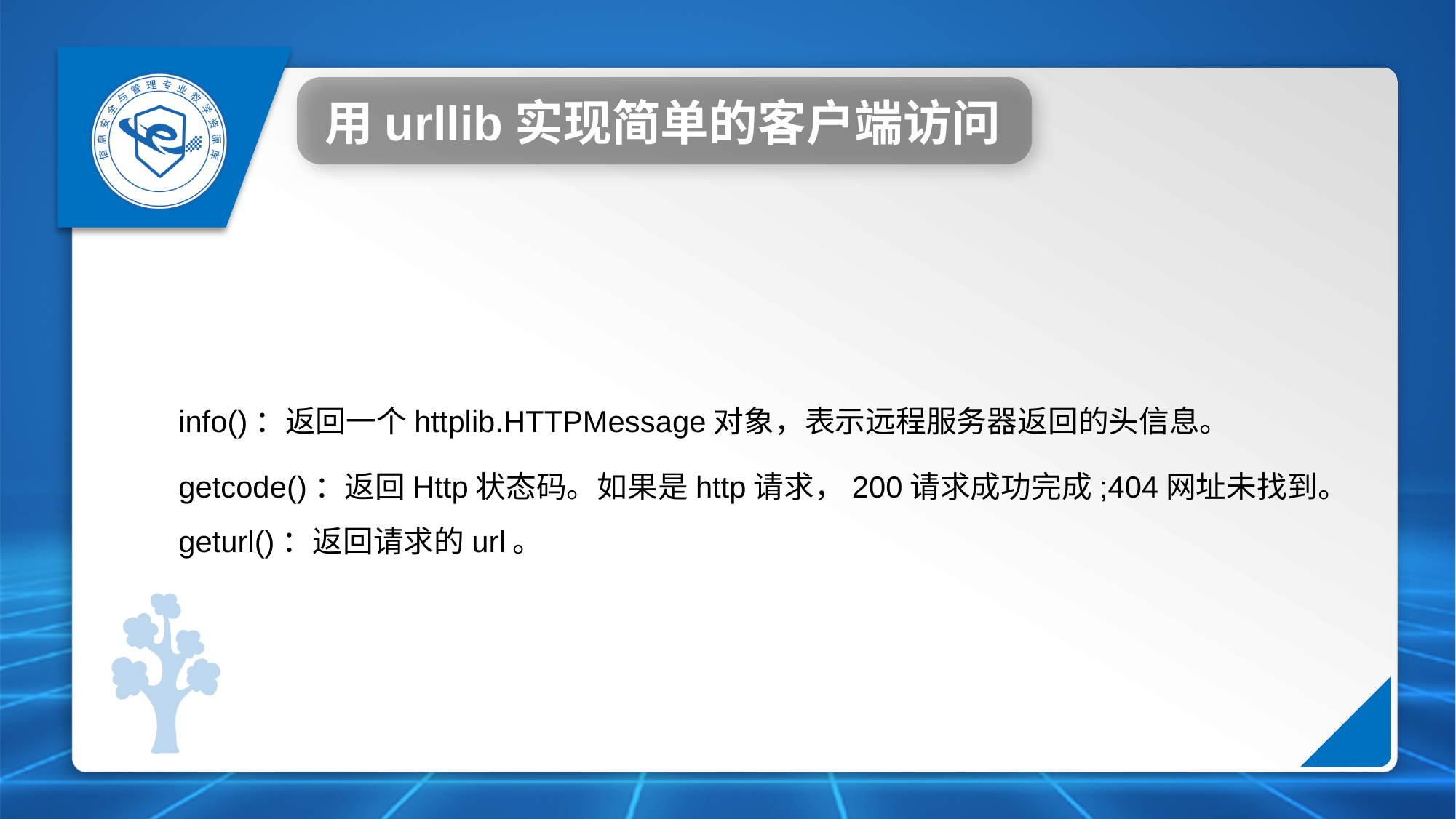

用urllib实现简单的客户端访问
  info()：返回一个httplib.HTTPMessage对象，表示远程服务器返回的头信息。
  getcode()：返回Http状态码。如果是http请求，200请求成功完成;404网址未找到。
  geturl()：返回请求的url。